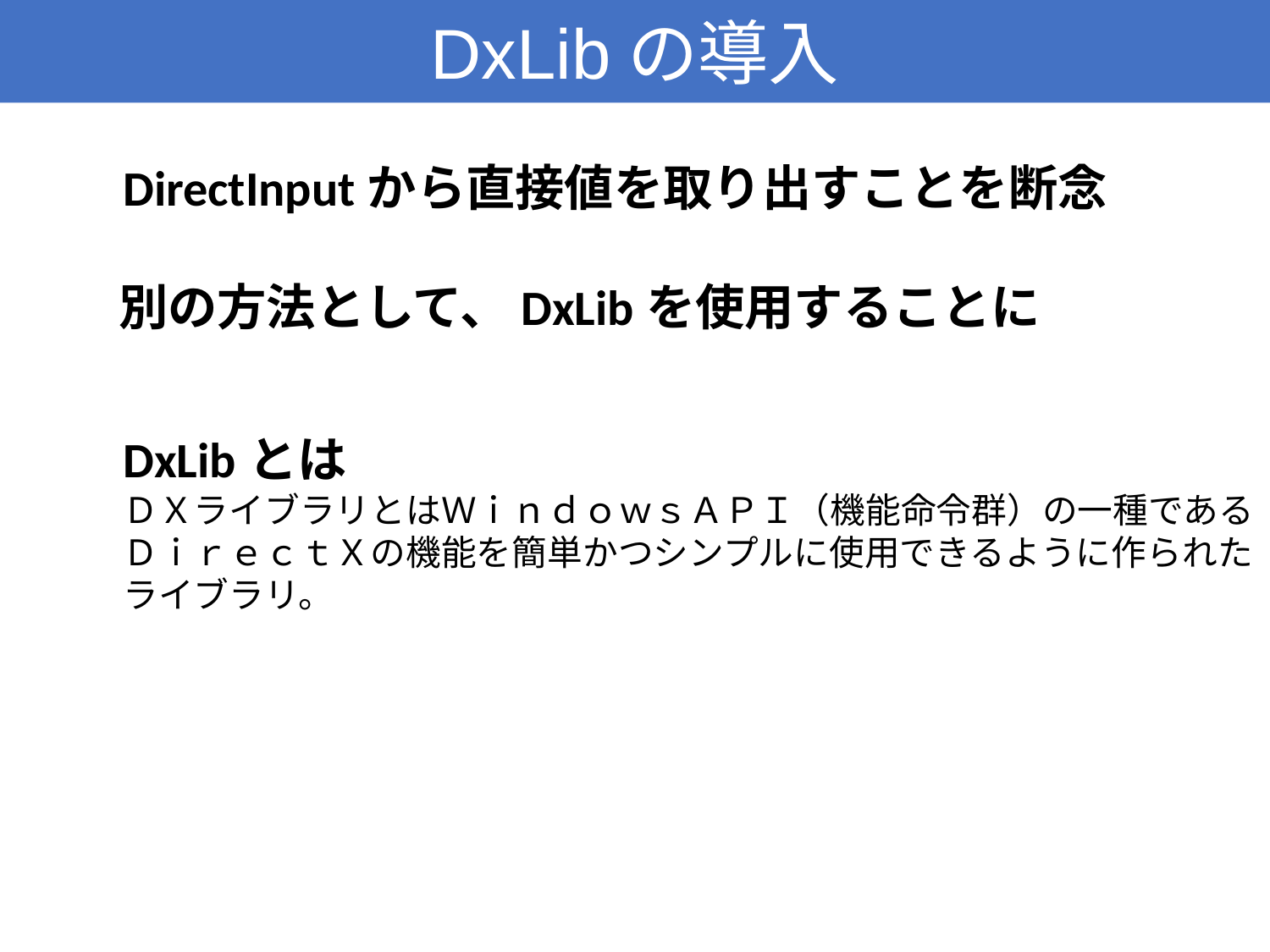

DxLibの導入
DirectInputから直接値を取り出すことを断念
別の方法として、DxLibを使用することに
DxLibとは
ＤＸライブラリとはＷｉｎｄｏｗｓＡＰＩ（機能命令群）の一種であるＤｉｒｅｃｔＸの機能を簡単かつシンプルに使用できるように作られたライブラリ。